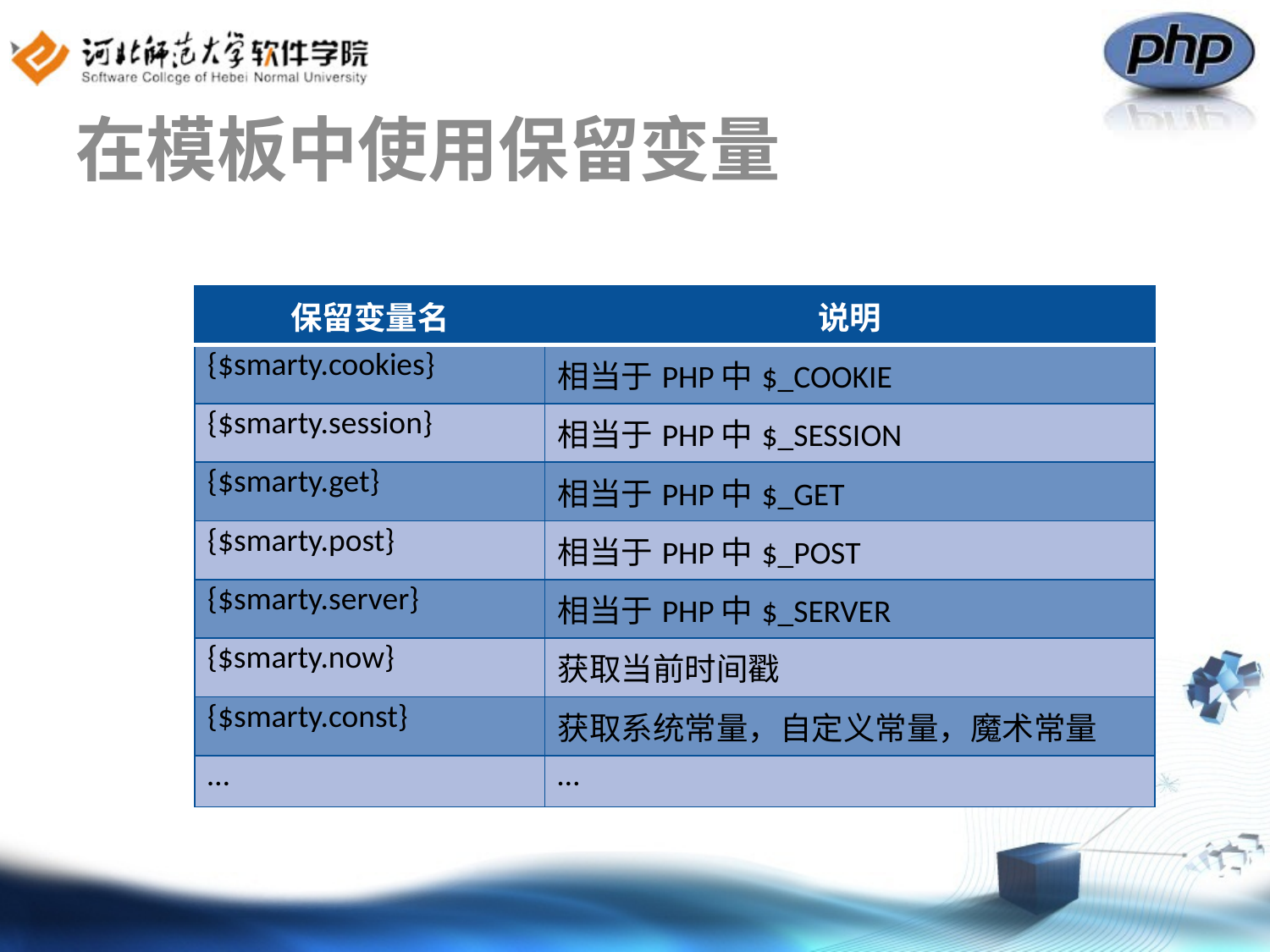

# 在模板中使用保留变量
| 保留变量名 | 说明 |
| --- | --- |
| {$smarty.cookies} | 相当于PHP中$\_COOKIE |
| {$smarty.session} | 相当于PHP中$\_SESSION |
| {$smarty.get} | 相当于PHP中$\_GET |
| {$smarty.post} | 相当于PHP中$\_POST |
| {$smarty.server} | 相当于PHP中$\_SERVER |
| {$smarty.now} | 获取当前时间戳 |
| {$smarty.const} | 获取系统常量，自定义常量，魔术常量 |
| … | … |